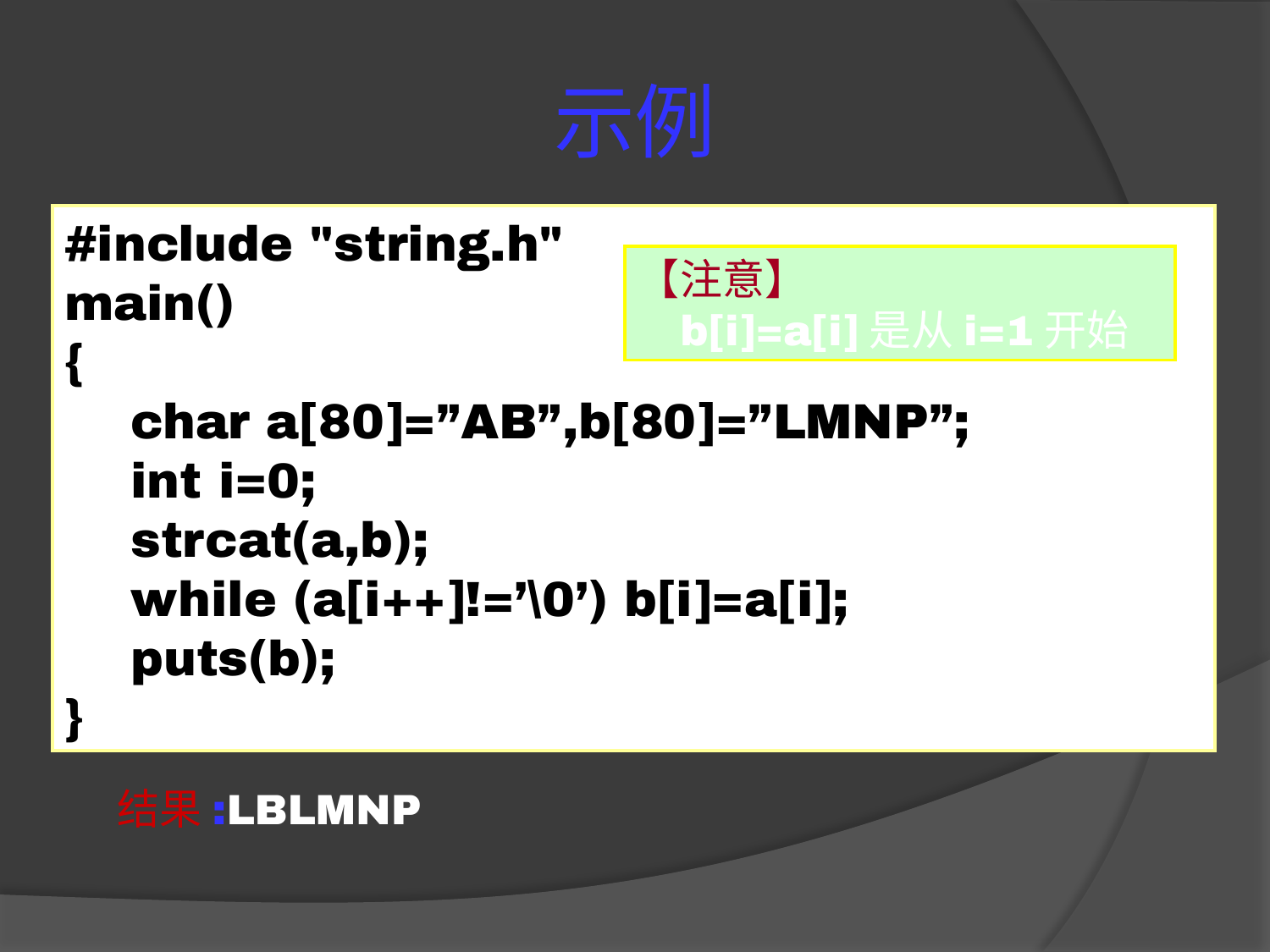

# 示例
#include "string.h"
main()
{
    char a[80]=”AB”,b[80]=”LMNP”;
    int i=0;
    strcat(a,b);
    while (a[i++]!=’\0’) b[i]=a[i];
    puts(b);
}
【注意】
   b[i]=a[i]是从i=1开始
结果:LBLMNP